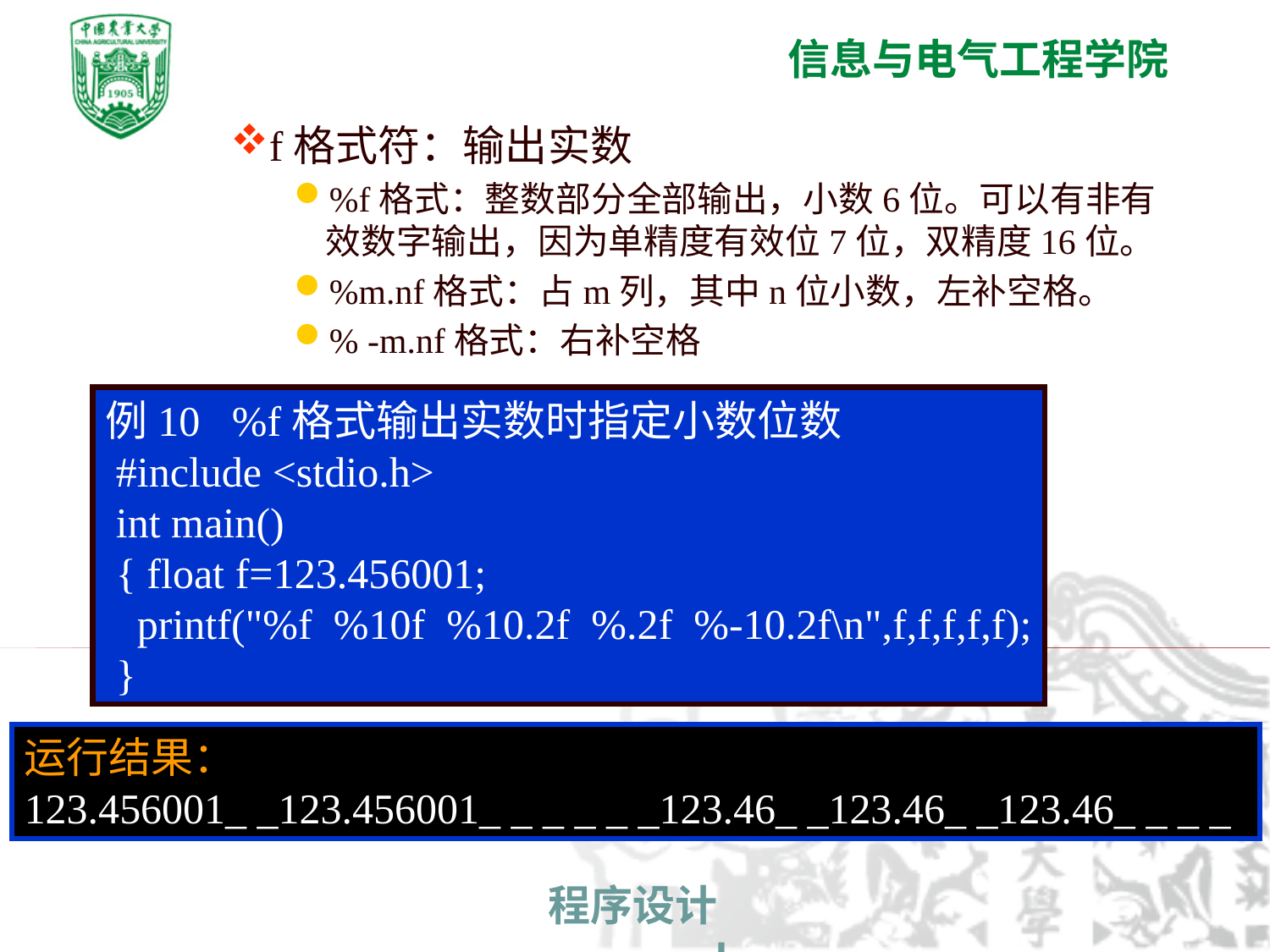

f格式符：输出实数
%f格式：整数部分全部输出，小数6位。可以有非有效数字输出，因为单精度有效位7位，双精度16位。
%m.nf格式：占m列，其中n位小数，左补空格。
% -m.nf格式：右补空格
例10   %f格式输出实数时指定小数位数
 #include <stdio.h>
 int main()
 { float f=123.456001;
   printf("%f  %10f  %10.2f  %.2f  %-10.2f\n",f,f,f,f,f);
 }
运行结果：
123.456001_ _123.456001_ _ _ _ _ _123.46_ _123.46_ _123.46_ _ _ _